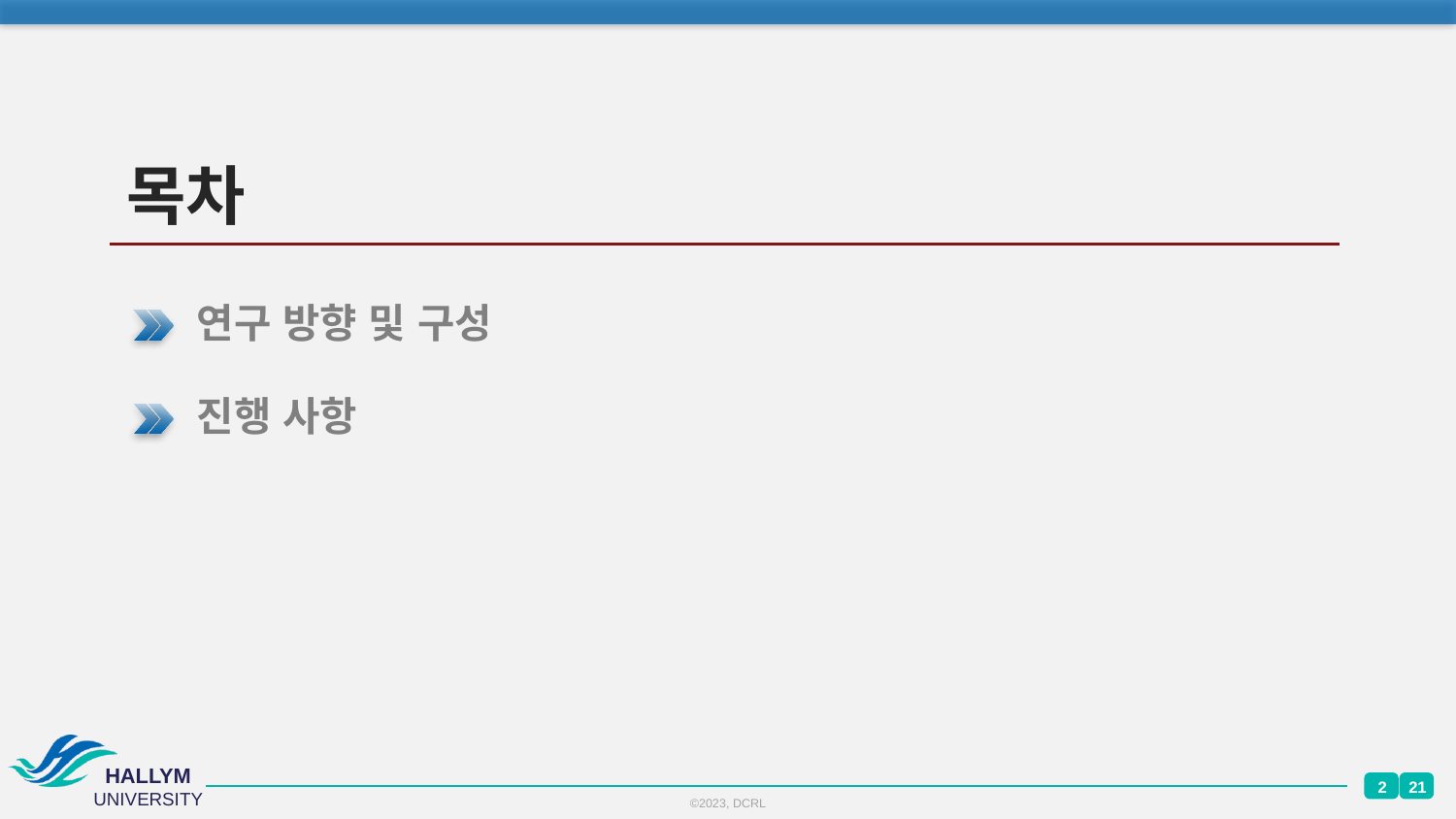

# 목차
연구 방향 및 구성

진행 사항